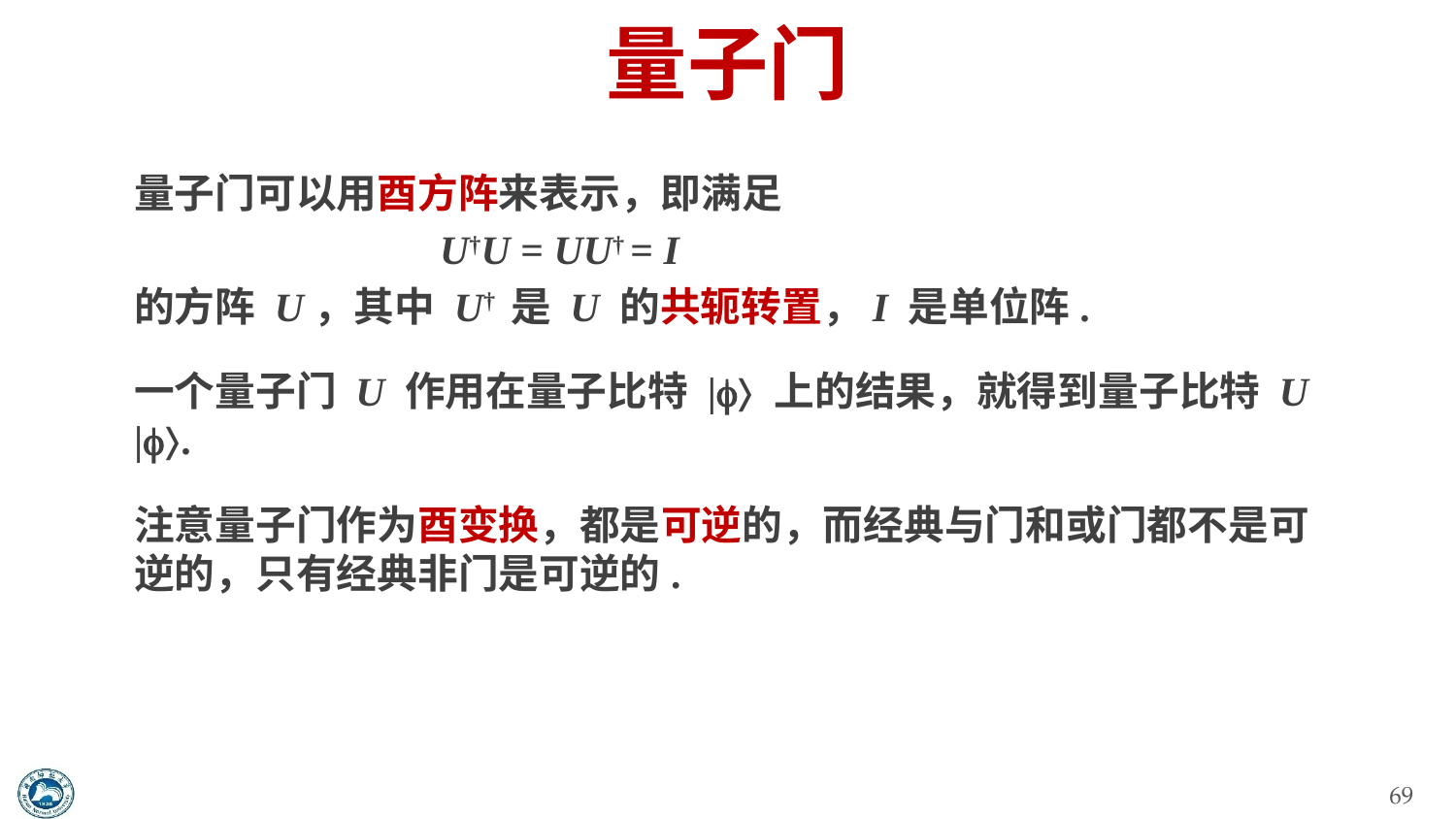

# 量子门
量子门可以用酉方阵来表示，即满足
                              U†U = UU† = I
的方阵 U，其中 U† 是 U 的共轭转置，I 是单位阵.
一个量子门 U 作用在量子比特 |φ〉 上的结果，就得到量子比特 U |φ〉.
注意量子门作为酉变换，都是可逆的，而经典与门和或门都不是可逆的，只有经典非门是可逆的.
69